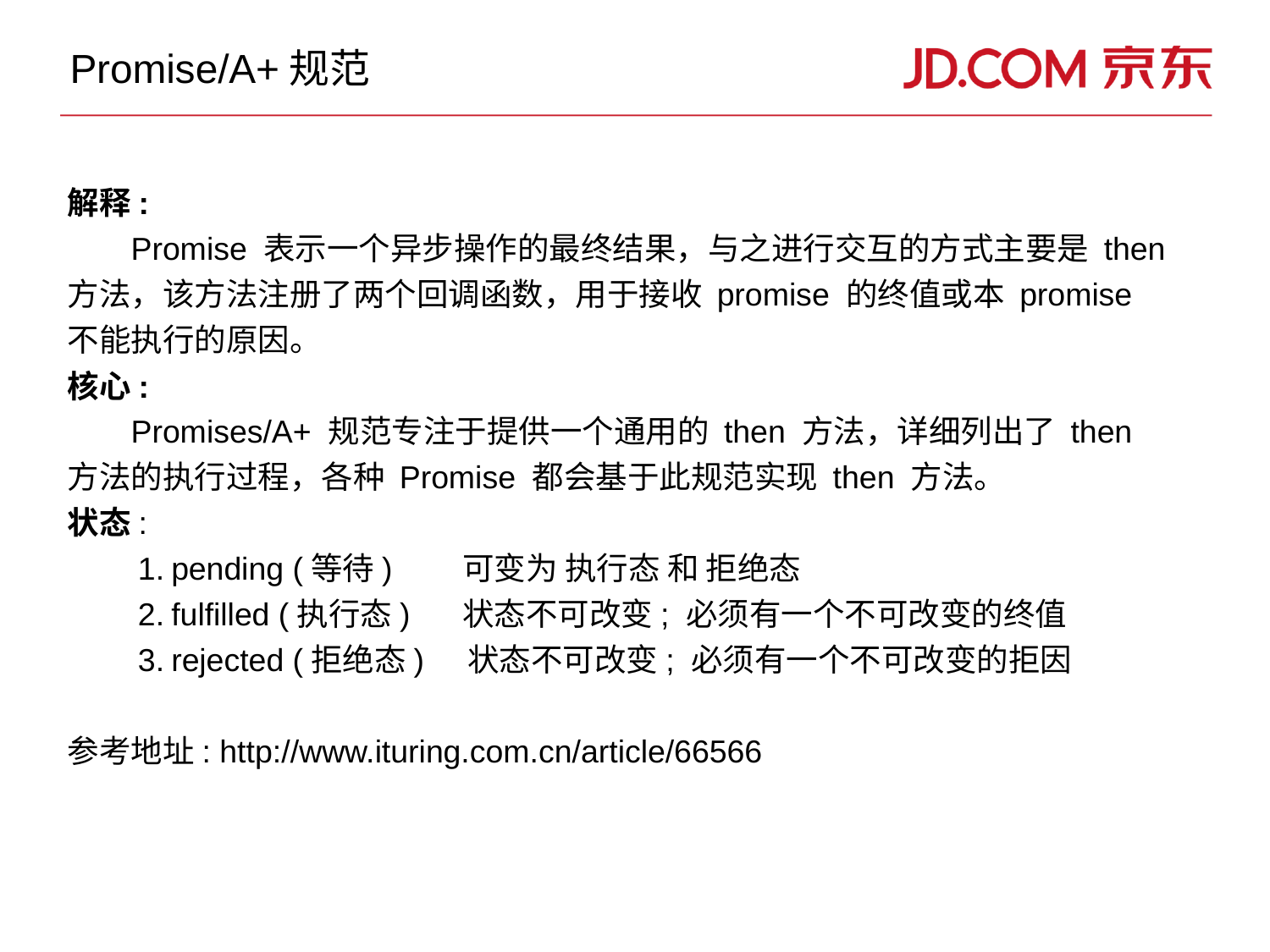

# Promise/A+规范
解释:
Promise 表示一个异步操作的最终结果，与之进行交互的方式主要是 then 方法，该方法注册了两个回调函数，用于接收 promise 的终值或本 promise 不能执行的原因。
核心:
Promises/A+ 规范专注于提供一个通用的 then 方法，详细列出了 then 方法的执行过程，各种 Promise 都会基于此规范实现 then 方法。
状态:
pending (等待)       可变为 执行态 和 拒绝态
fulfilled (执行态)     状态不可改变; 必须有一个不可改变的终值
rejected (拒绝态)    状态不可改变; 必须有一个不可改变的拒因

参考地址: http://www.ituring.com.cn/article/66566